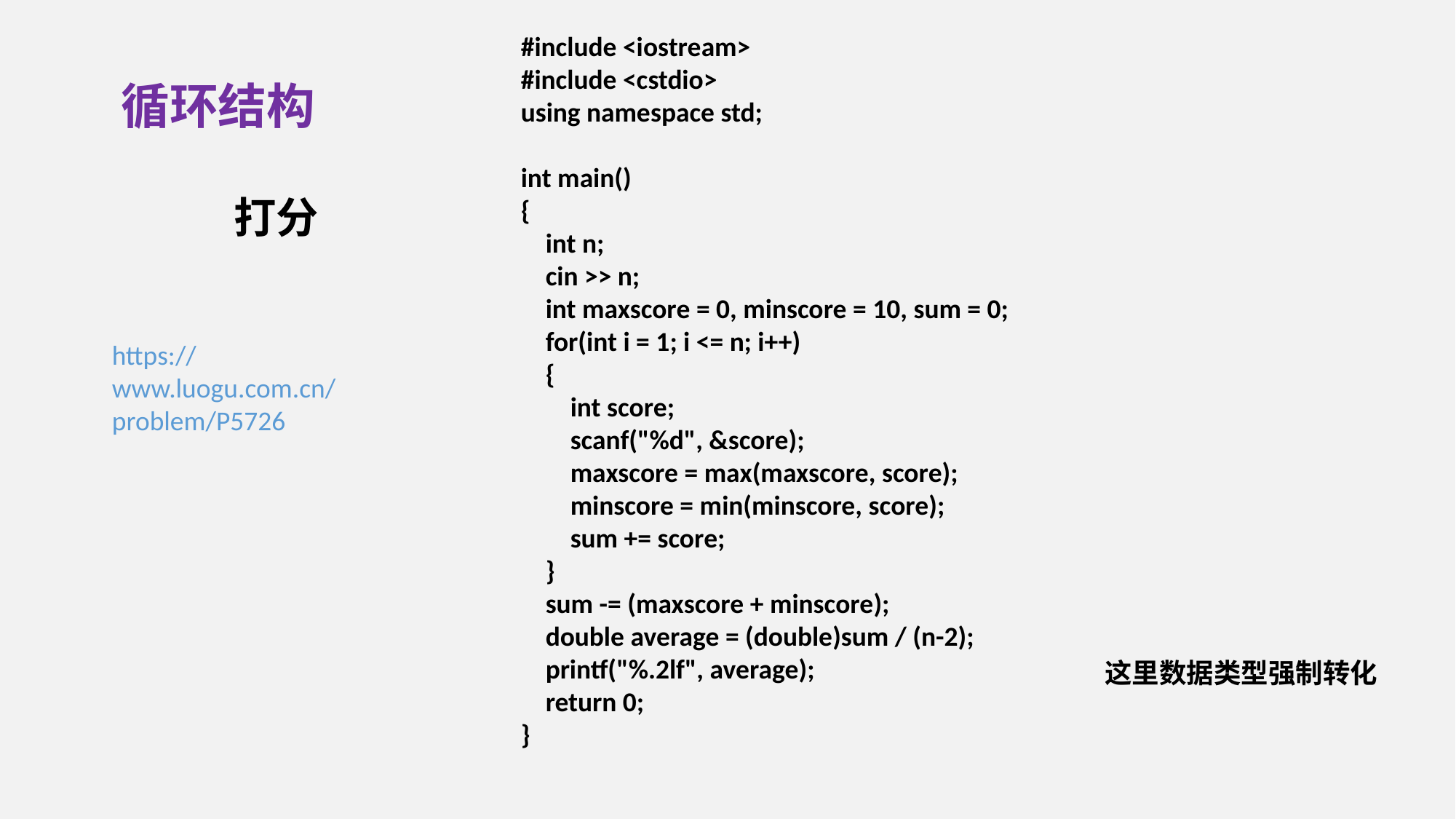

#include <iostream>
#include <cstdio>
using namespace std;

int main()
{
    int n;
    cin >> n;
    int maxscore = 0, minscore = 10, sum = 0;
    for(int i = 1; i <= n; i++)
    {
        int score;
        scanf("%d", &score);
        maxscore = max(maxscore, score);
        minscore = min(minscore, score);
        sum += score;
    }
    sum -= (maxscore + minscore);
    double average = (double)sum / (n-2);
    printf("%.2lf", average);
    return 0;
}
循环结构
打分
https://www.luogu.com.cn/problem/P5726
这里数据类型强制转化